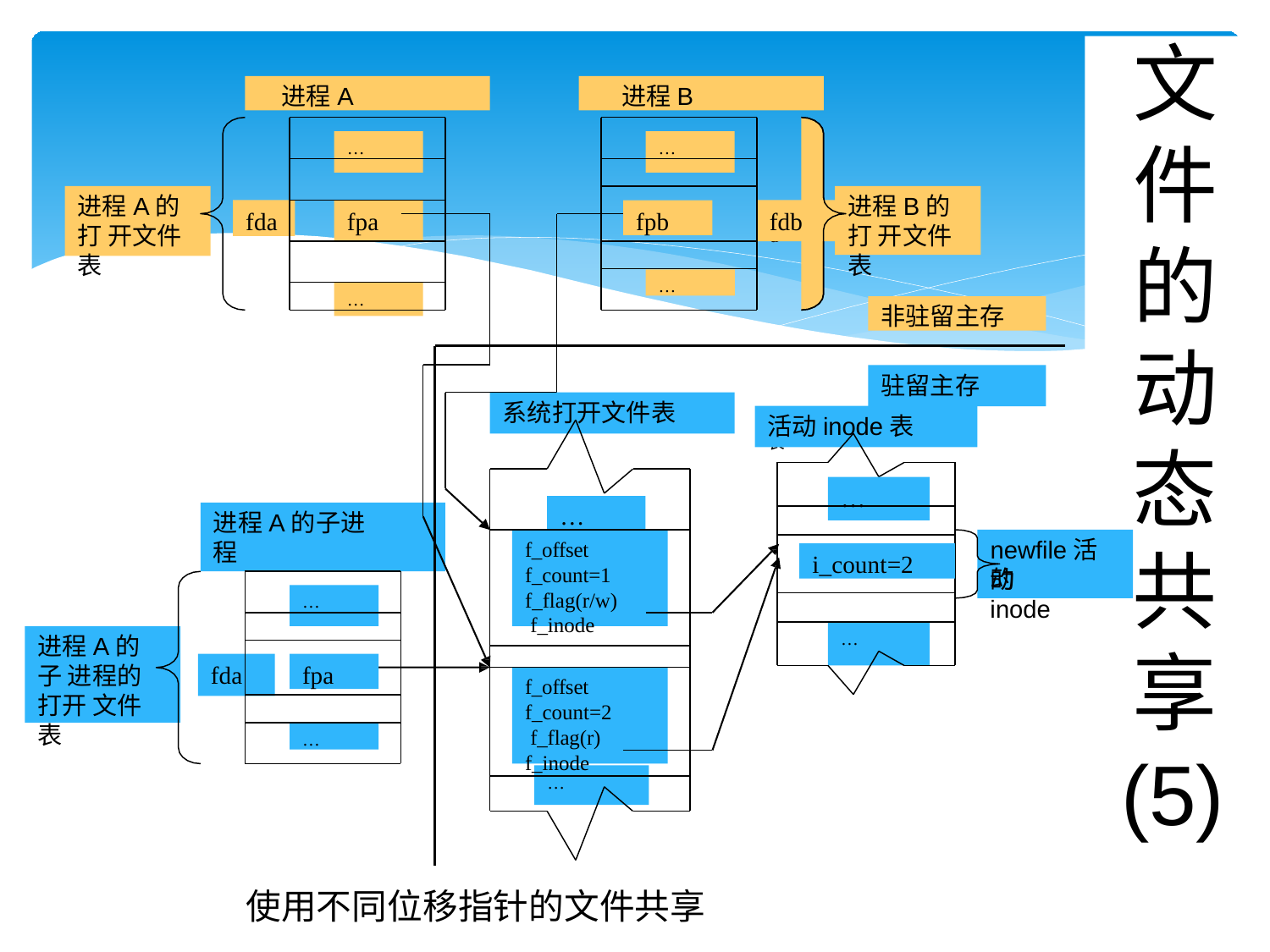

# 文 件 的 动

进程A
进程B

…
…
…

进程A的打 开文件表
进程B的打 开文件表

fpb

fda
fpa
fdb
fd

…
…

…
非驻留主存

驻留主存

系统打开文件表

活动inode表
活动inode表

态

…

…

进程A的子进程

newfile活动
f_offset  f_count=1  f_flag(r/w)  f_inode

共
i_count=2

的inode

…

…

进程A的子 进程的打开 文件表
享

fpa
fda

f_offset  f_count=2  f_flag(r)  f_inode

…
(5)

…

使用不同位移指针的文件共享